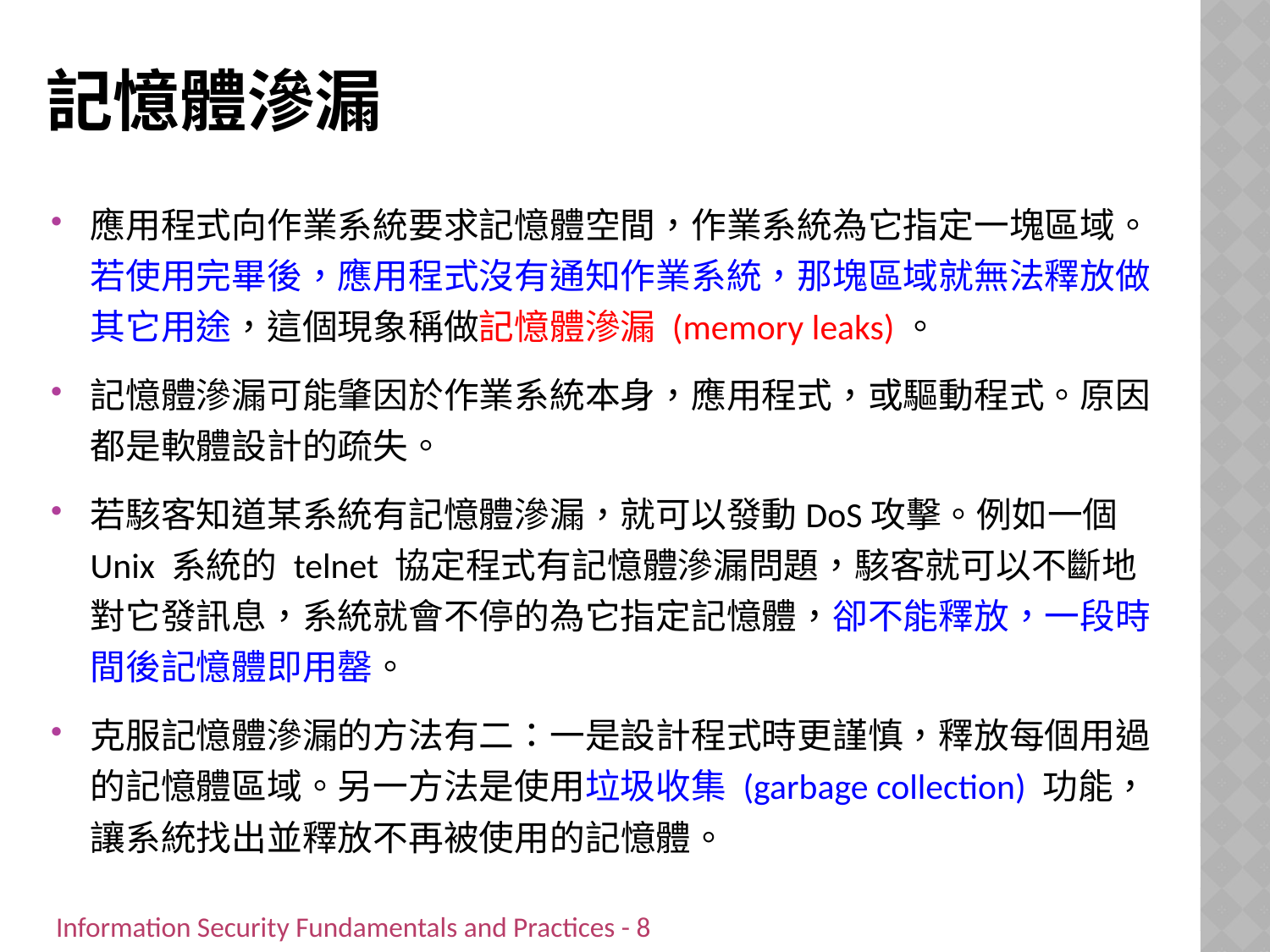

# 記憶體滲漏
應用程式向作業系統要求記憶體空間，作業系統為它指定一塊區域。若使用完畢後，應用程式沒有通知作業系統，那塊區域就無法釋放做其它用途，這個現象稱做記憶體滲漏 (memory leaks)。
記憶體滲漏可能肇因於作業系統本身，應用程式，或驅動程式。原因都是軟體設計的疏失。
若駭客知道某系統有記憶體滲漏，就可以發動DoS攻擊。例如一個 Unix 系統的 telnet 協定程式有記憶體滲漏問題，駭客就可以不斷地對它發訊息，系統就會不停的為它指定記憶體，卻不能釋放，一段時間後記憶體即用罄。
克服記憶體滲漏的方法有二：一是設計程式時更謹慎，釋放每個用過的記憶體區域。另一方法是使用垃圾收集 (garbage collection) 功能，讓系統找出並釋放不再被使用的記憶體。